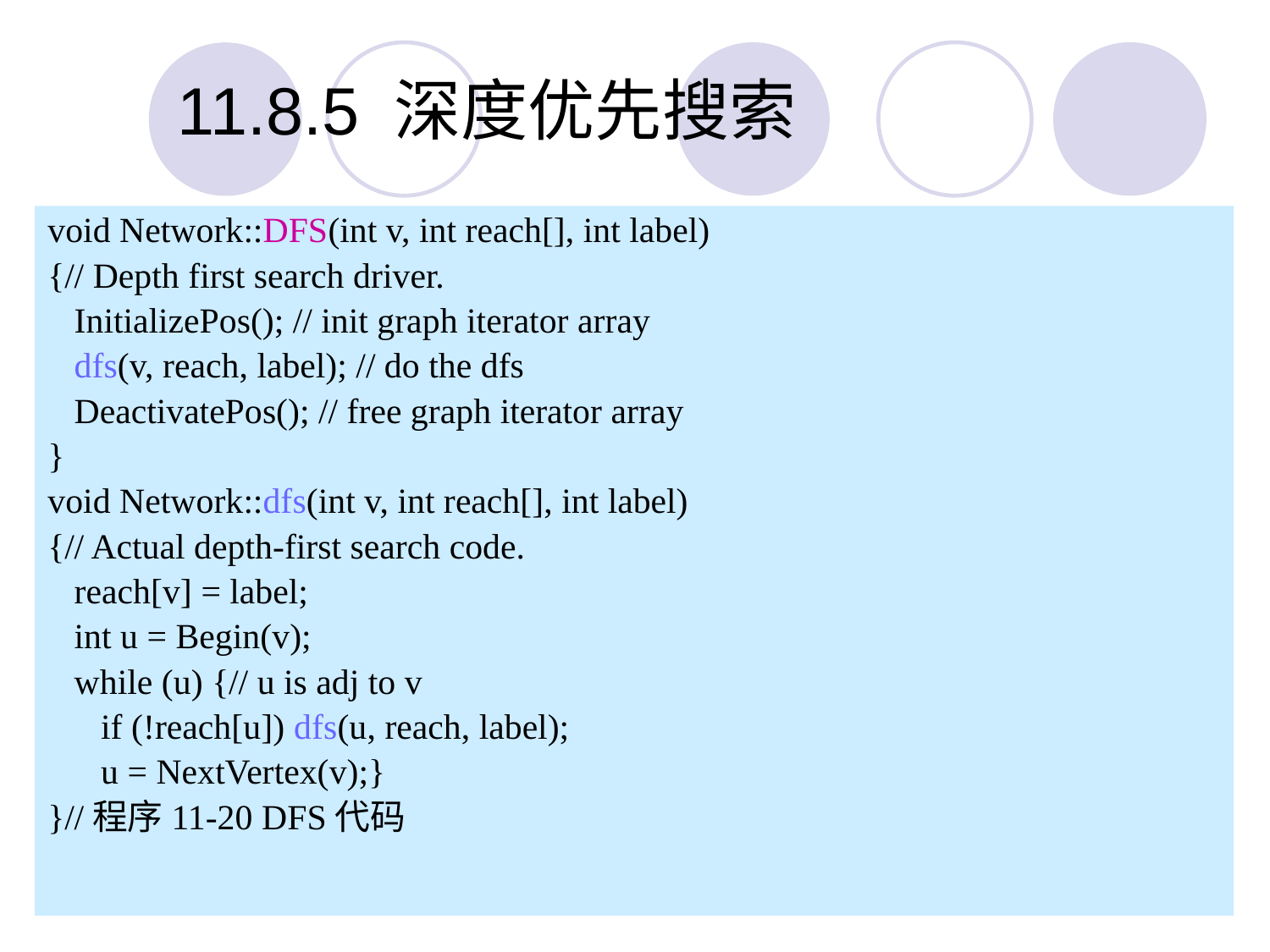

11.8.5 深度优先搜索
45

void Network::DFS(int v, int reach[], int label)
{// Depth first search driver.
   InitializePos(); // init graph iterator array
   dfs(v, reach, label); // do the dfs
   DeactivatePos(); // free graph iterator array
}
void Network::dfs(int v, int reach[], int label)
{// Actual depth-first search code.
   reach[v] = label;
   int u = Begin(v);
   while (u) {// u is adj to v
      if (!reach[u]) dfs(u, reach, label);
      u = NextVertex(v);}
}//程序11-20 DFS代码